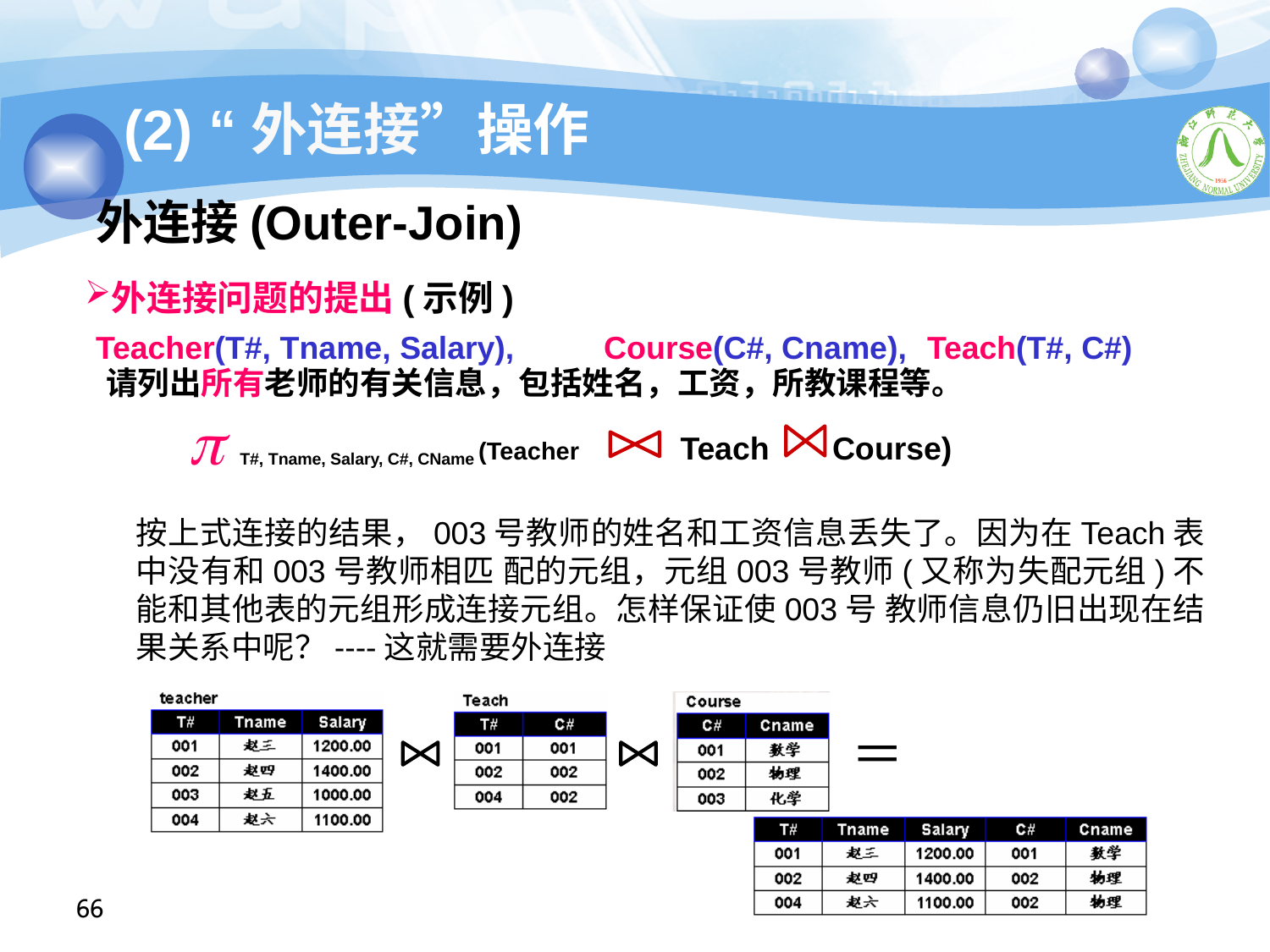

(2) “外连接”操作
外连接(Outer-Join)
外连接问题的提出(示例)
Teacher(T#, Tname, Salary),	Course(C#, Cname),
Teach(T#, C#)
请列出所有老师的有关信息，包括姓名，工资，所教课程等。
π T#, Tname, Salary, C#, CName (Teacher

Teach	   Course)

按上式连接的结果，003号教师的姓名和工资信息丢失了。因为在Teach表中没有和003号教师相匹 配的元组，元组003号教师(又称为失配元组)不能和其他表的元组形成连接元组。怎样保证使003号 教师信息仍旧出现在结果关系中呢？----这就需要外连接

＝

66